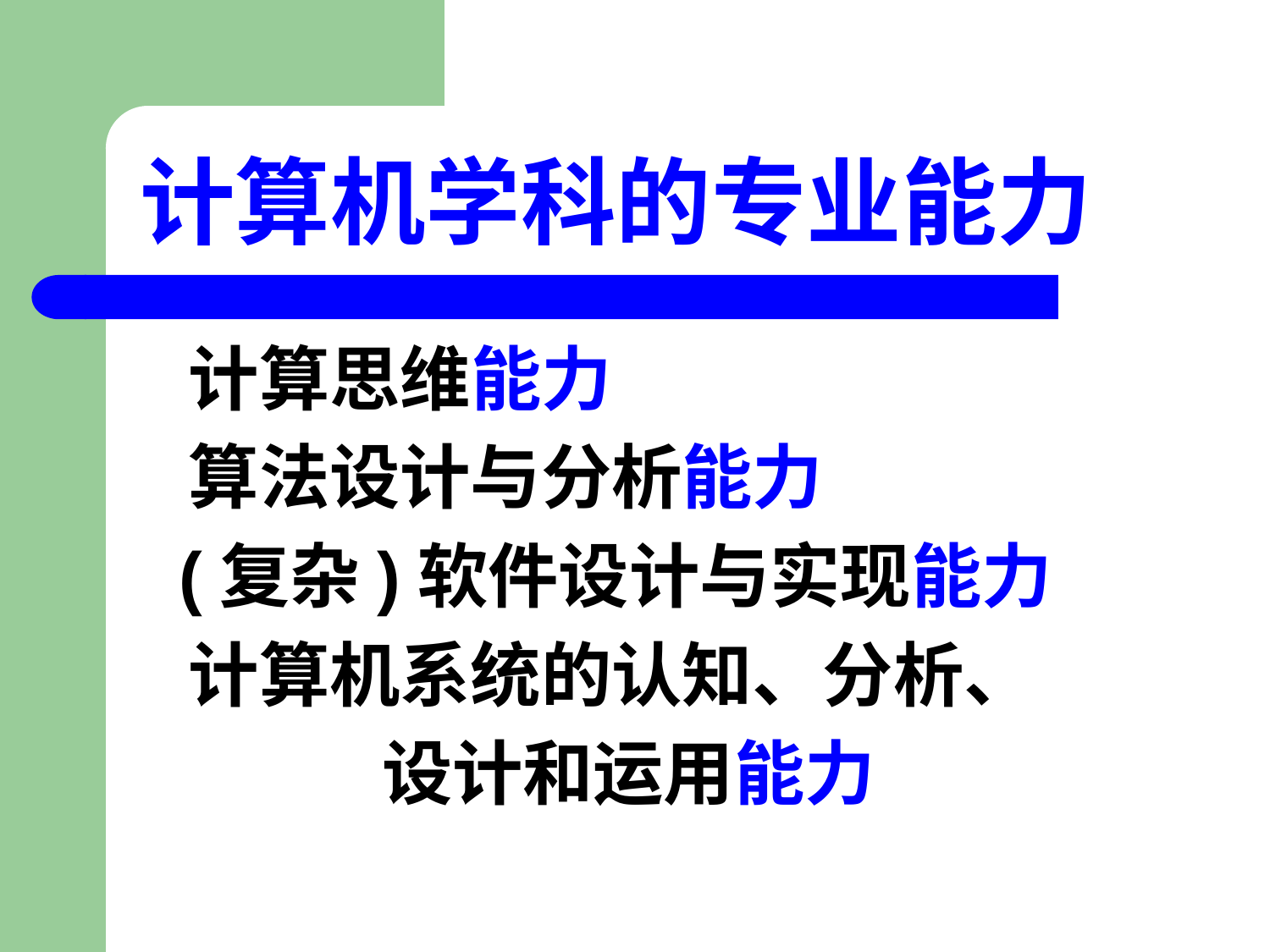

# 计算机学科的专业能力
  计算思维能力
  算法设计与分析能力
  (复杂)软件设计与实现能力
  计算机系统的认知、分析、
              设计和运用能力